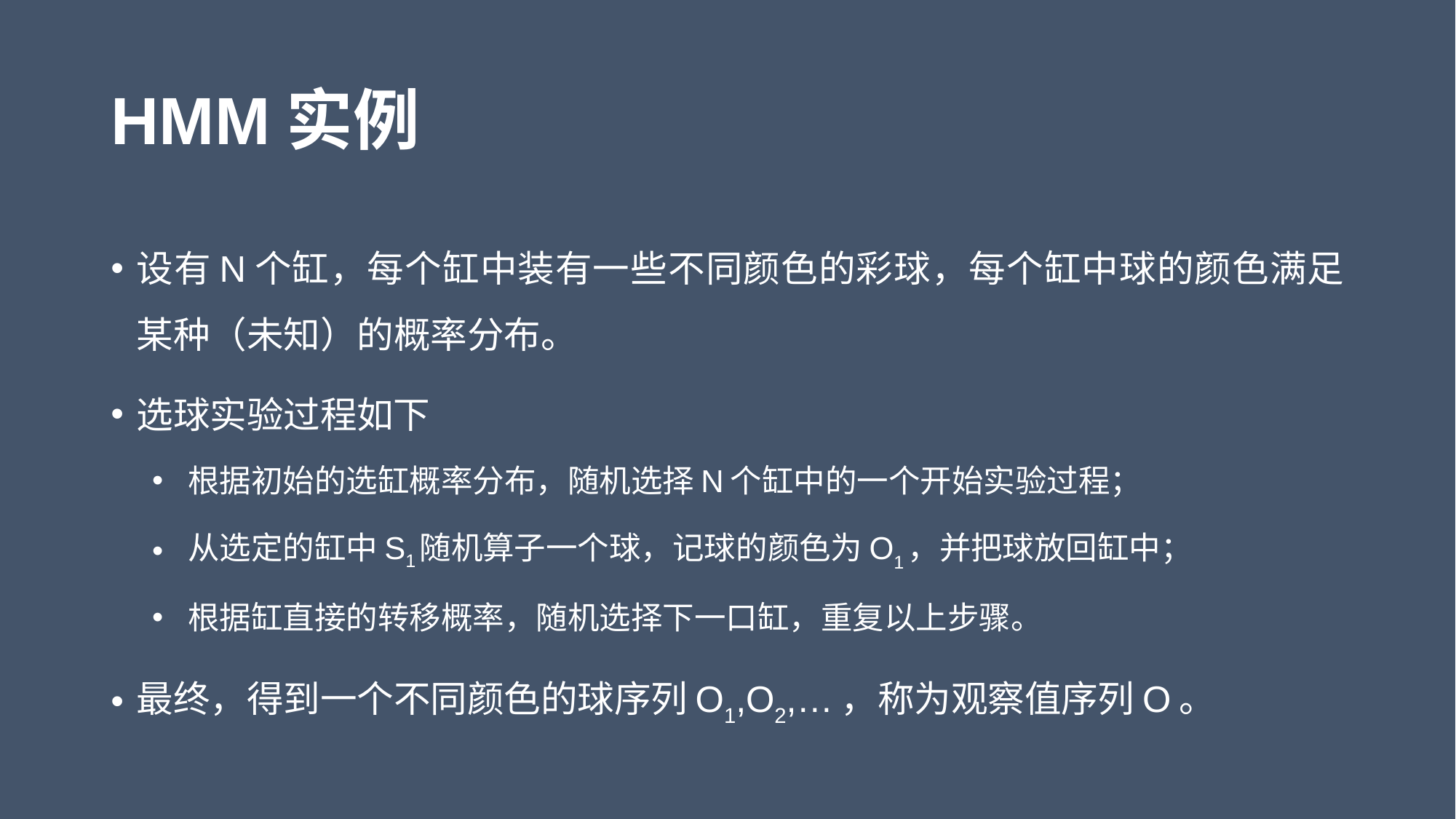

# HMM实例
设有N个缸，每个缸中装有一些不同颜色的彩球，每个缸中球的颜色满足某种（未知）的概率分布。
选球实验过程如下
根据初始的选缸概率分布，随机选择N个缸中的一个开始实验过程；
从选定的缸中S1随机算子一个球，记球的颜色为O1，并把球放回缸中；
根据缸直接的转移概率，随机选择下一口缸，重复以上步骤。
最终，得到一个不同颜色的球序列O1,O2,…，称为观察值序列O。